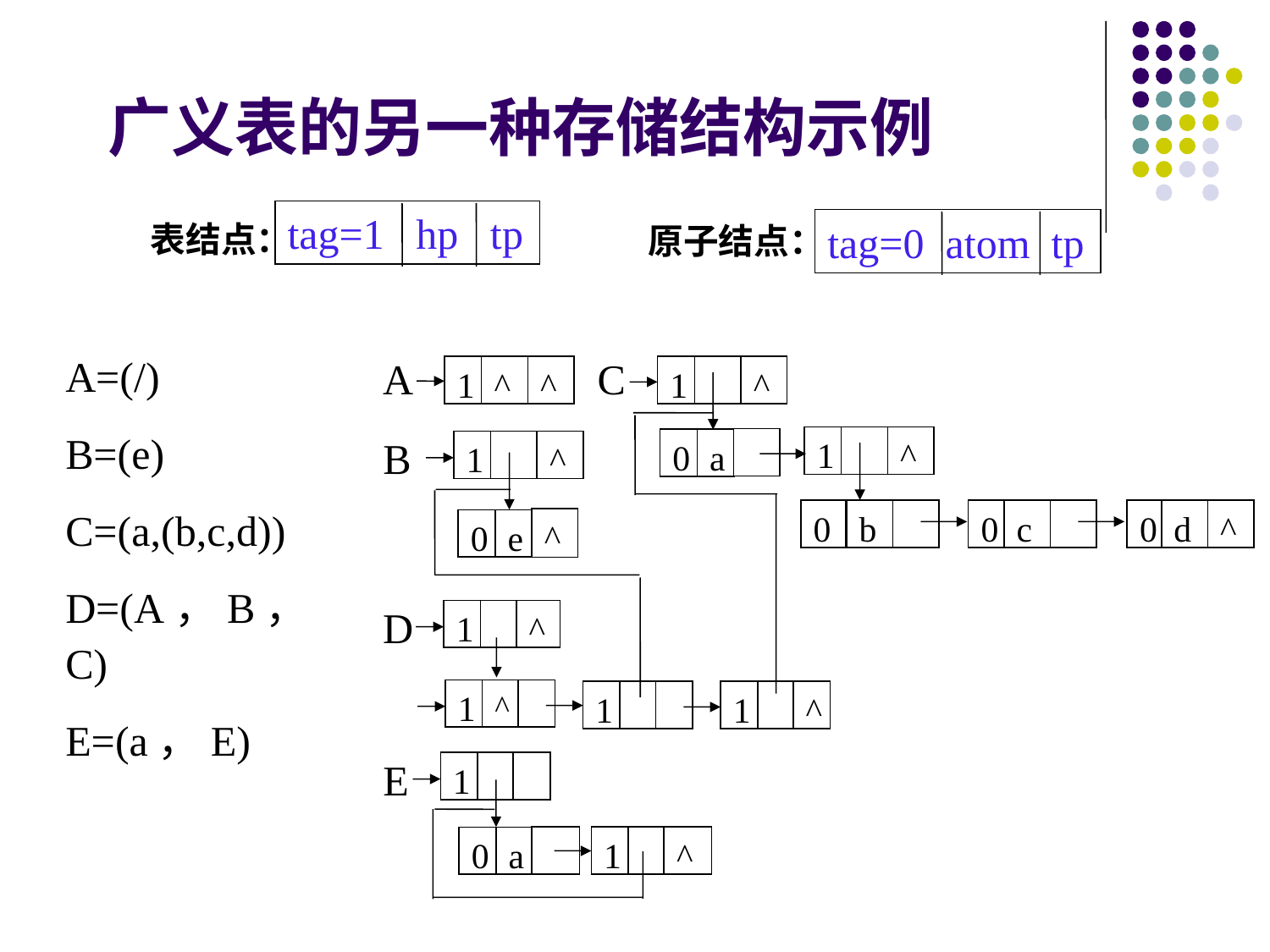

# 广义表的另一种存储结构示例
tag=1   hp   tp

tag=0  atom  tp

表结点：
原子结点：
A=(/)
B=(e)
C=(a,(b,c,d))
D=(A，B，C)
E=(a，E)
A
C
1
^
^
1

^

B
1

^

0
a
1

^

0
b

0
c

0
d
^
^
0
e

D
1

^

1
^

1

1

^

E
1

1

^
0
a